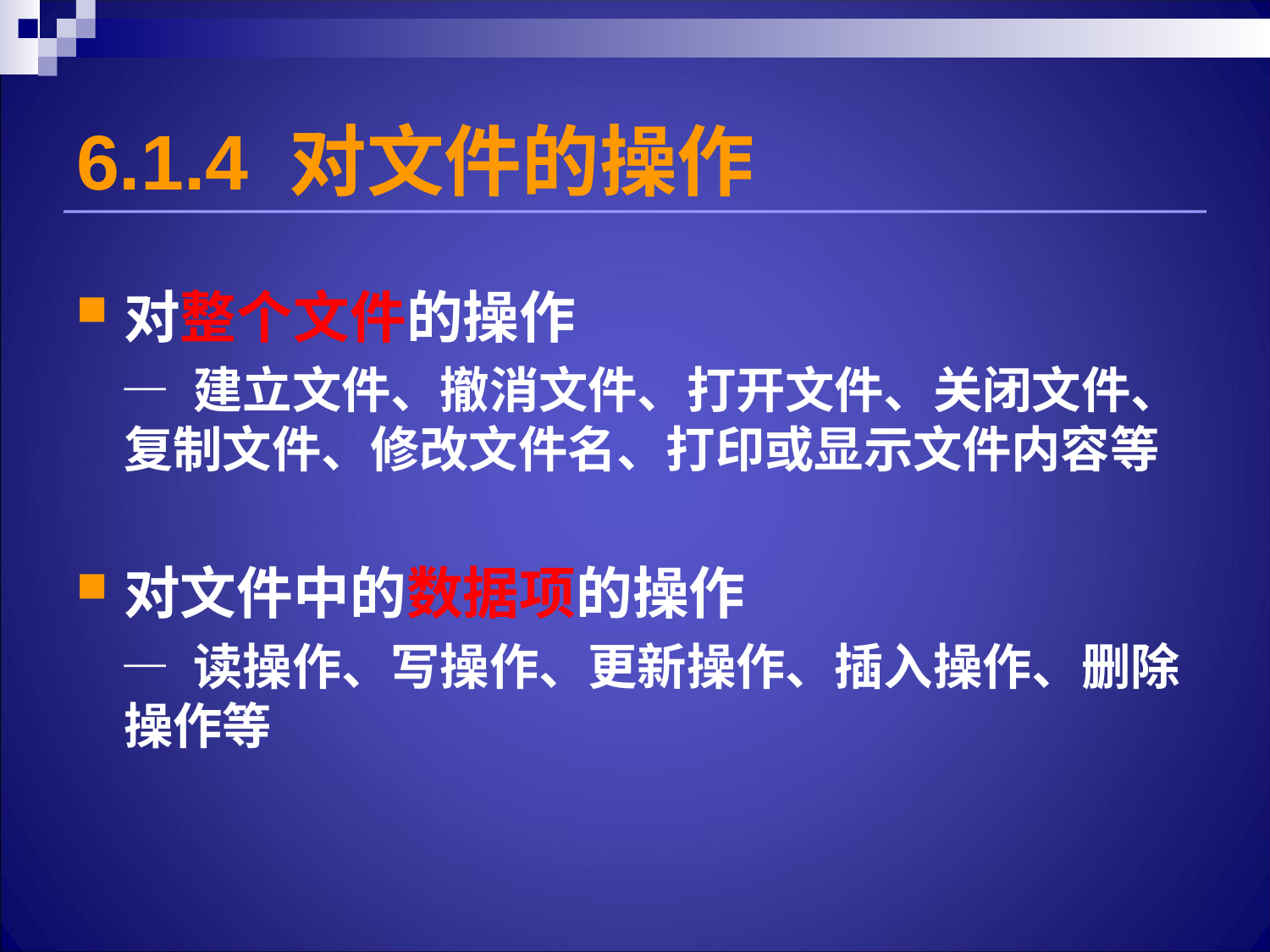

# 6.1.4 对文件的操作
对整个文件的操作
    — 建立文件、撤消文件、打开文件、关闭文件、复制文件、修改文件名、打印或显示文件内容等

对文件中的数据项的操作
    — 读操作、写操作、更新操作、插入操作、删除操作等